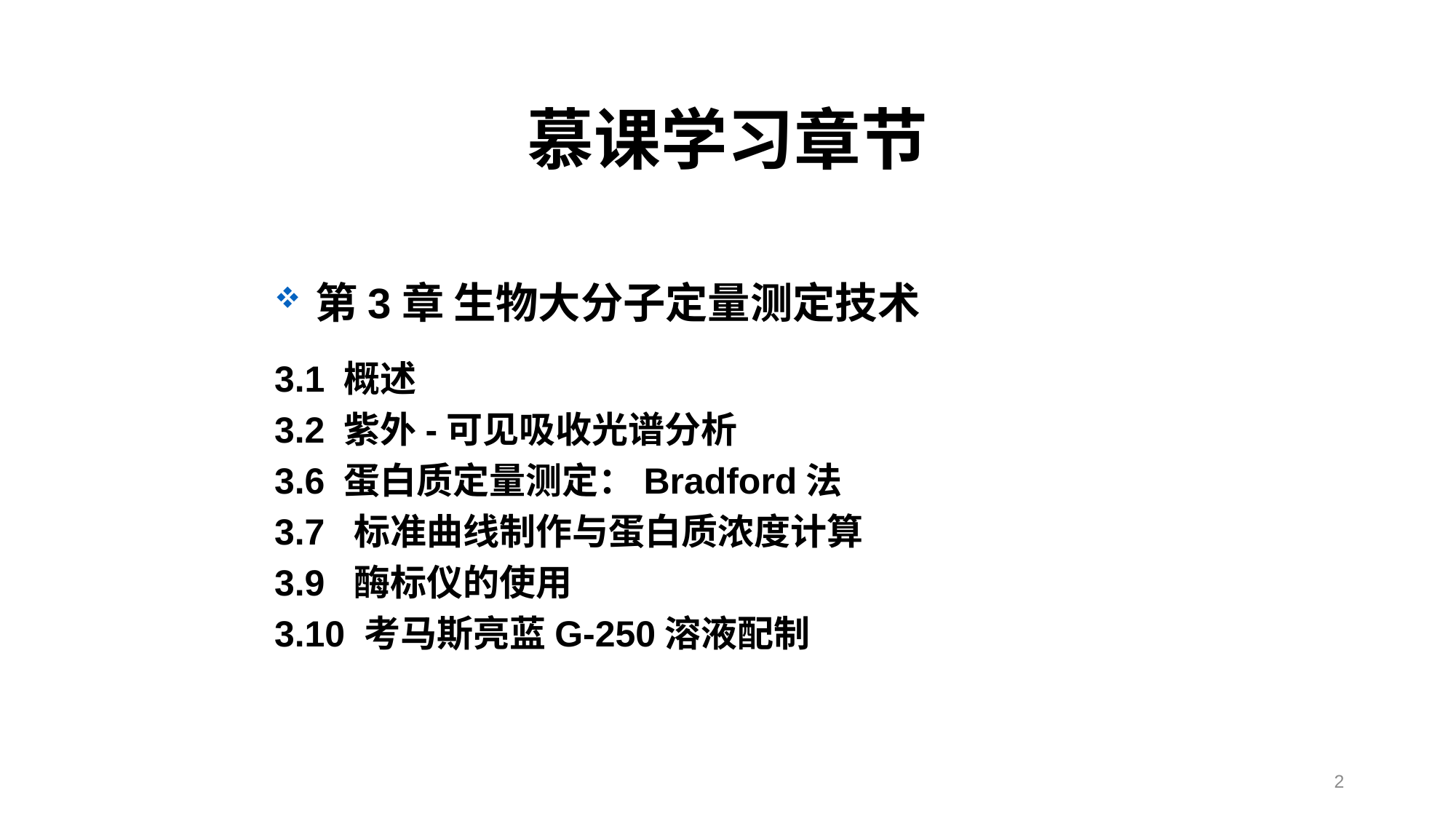

# 慕课学习章节
第3章 生物大分子定量测定技术
3.1 概述
3.2 紫外-可见吸收光谱分析
3.6 蛋白质定量测定：Bradford法
3.7  标准曲线制作与蛋白质浓度计算
3.9  酶标仪的使用
3.10 考马斯亮蓝G-250溶液配制

2